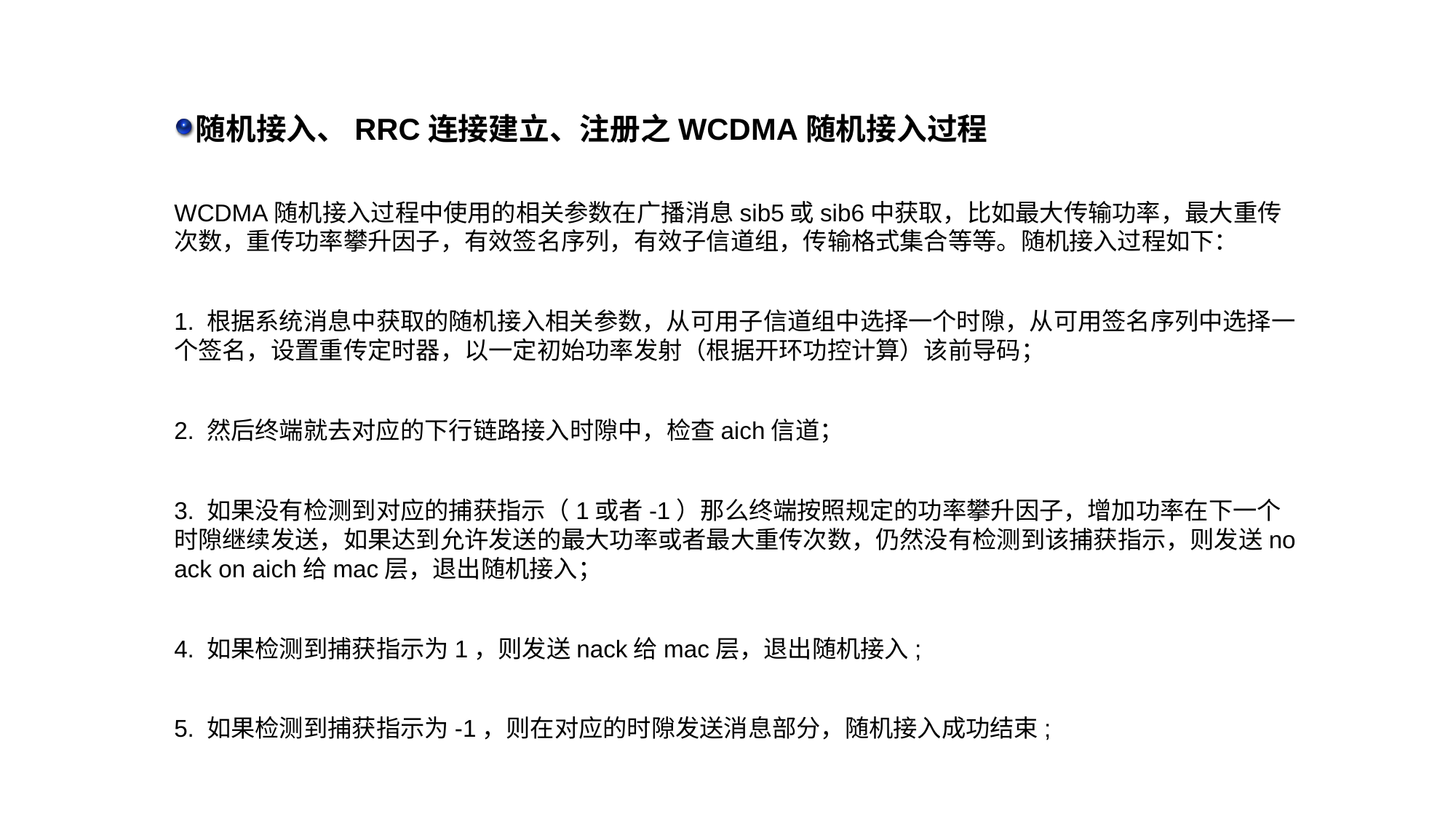

随机接入、RRC连接建立、注册之WCDMA随机接入过程

WCDMA随机接入过程中使用的相关参数在广播消息sib5或sib6中获取，比如最大传输功率，最大重传次数，重传功率攀升因子，有效签名序列，有效子信道组，传输格式集合等等。随机接入过程如下：

1. 根据系统消息中获取的随机接入相关参数，从可用子信道组中选择一个时隙，从可用签名序列中选择一个签名，设置重传定时器，以一定初始功率发射（根据开环功控计算）该前导码；

2. 然后终端就去对应的下行链路接入时隙中，检查aich信道；

3. 如果没有检测到对应的捕获指示（1或者-1）那么终端按照规定的功率攀升因子，增加功率在下一个时隙继续发送，如果达到允许发送的最大功率或者最大重传次数，仍然没有检测到该捕获指示，则发送no ack on aich给mac层，退出随机接入；

4. 如果检测到捕获指示为1，则发送nack给mac层，退出随机接入;

5. 如果检测到捕获指示为-1，则在对应的时隙发送消息部分，随机接入成功结束;